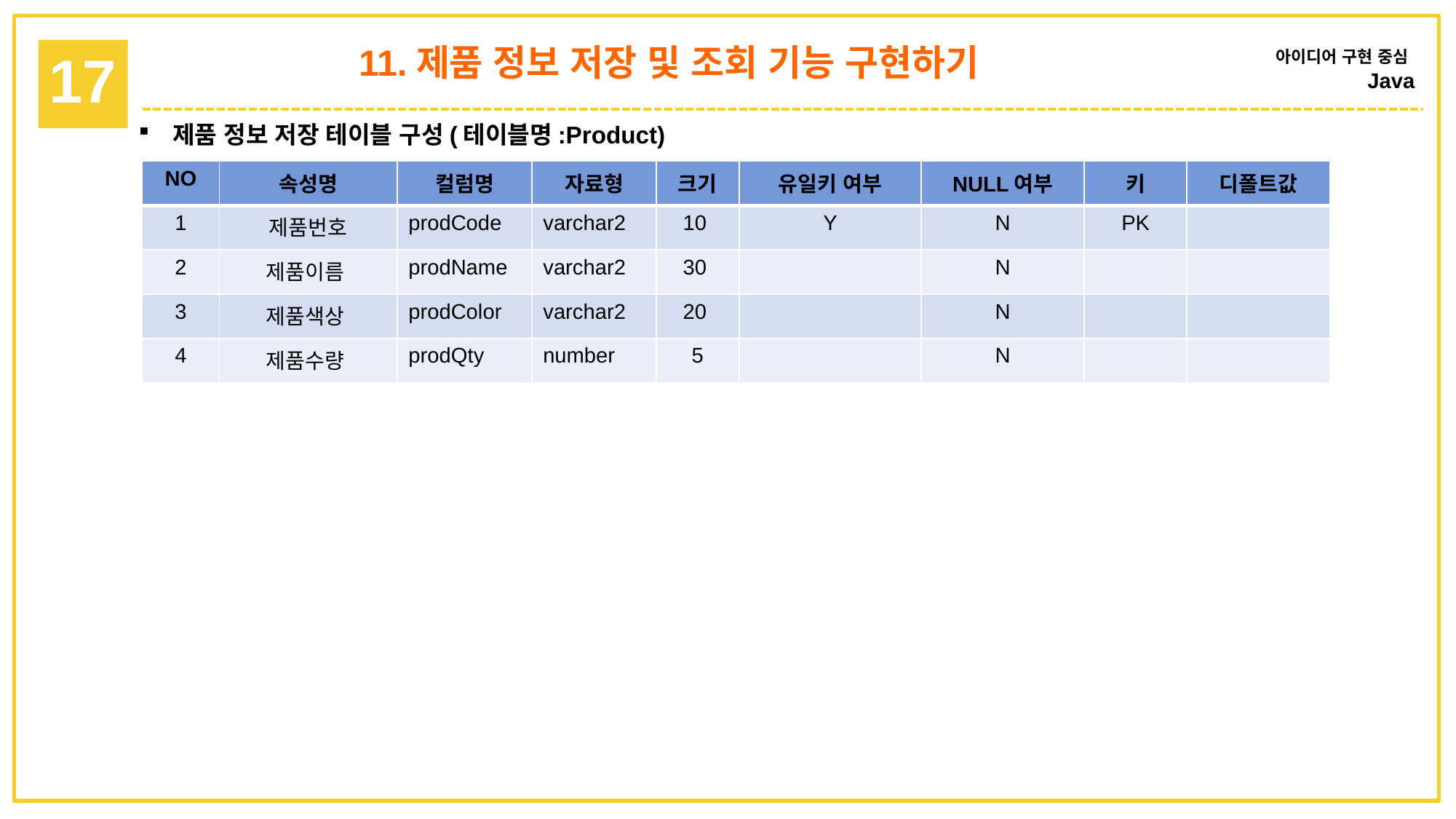

11.제품 정보 저장 및 조회 기능 구현하기
아이디어 구현 중심
Java
17

제품 정보 저장 테이블 구성(테이블명:Product)
| NO | 속성명 | 컬럼명 | 자료형 | 크기 | 유일키 여부 | NULL여부 | 키 | 디폴트값 |
| --- | --- | --- | --- | --- | --- | --- | --- | --- |
| 1 | 제품번호 | prodCode | varchar2 | 10 | Y | N | PK |  |
| 2 | 제품이름 | prodName | varchar2 | 30 |  | N |  |  |
| 3 | 제품색상 | prodColor | varchar2 | 20 |  | N |  |  |
| 4 | 제품수량 | prodQty | number | 5 |  | N |  |  |